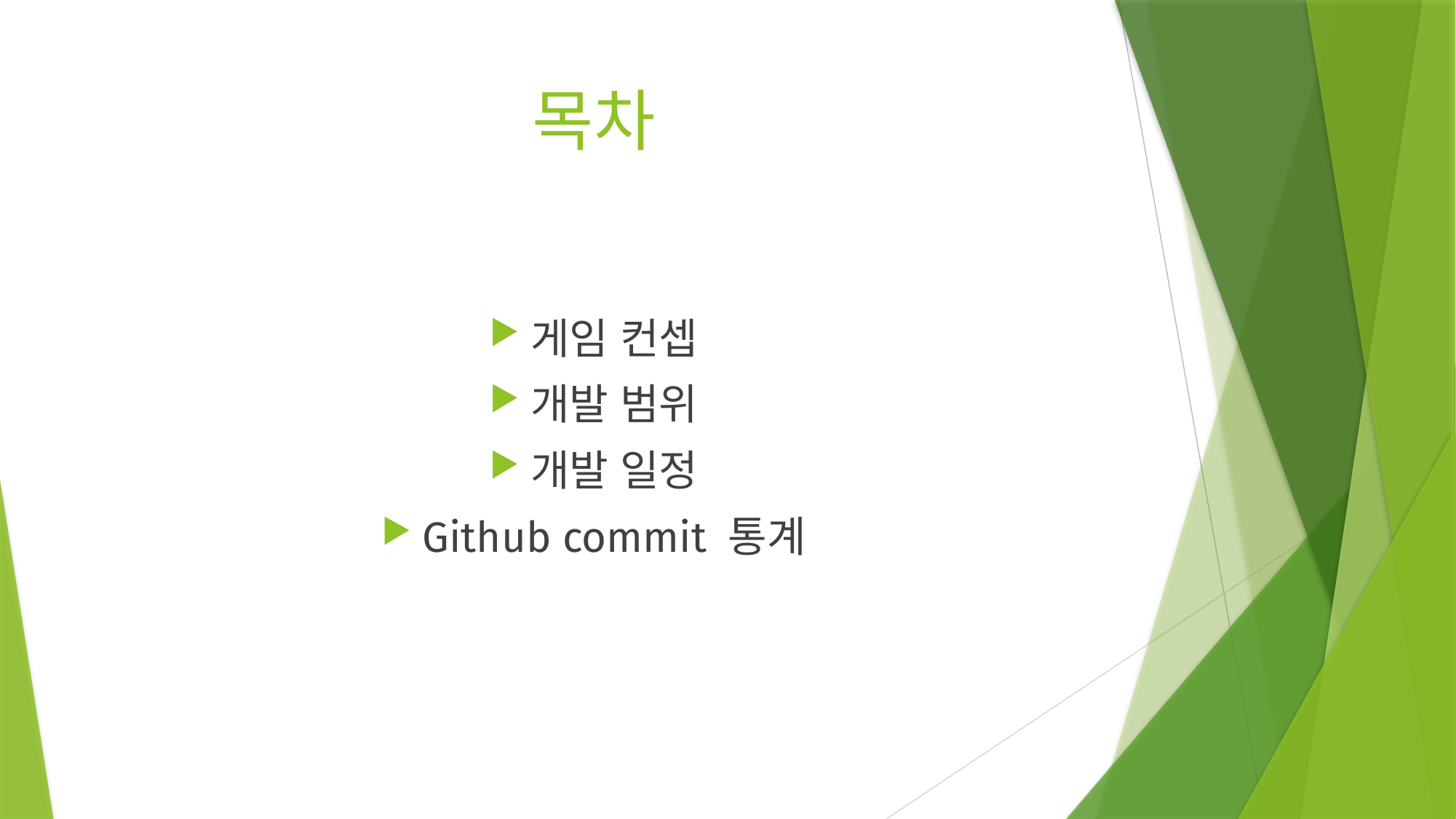

# 목차

게임 컨셉
개발 범위
개발 일정
Github commit 통계